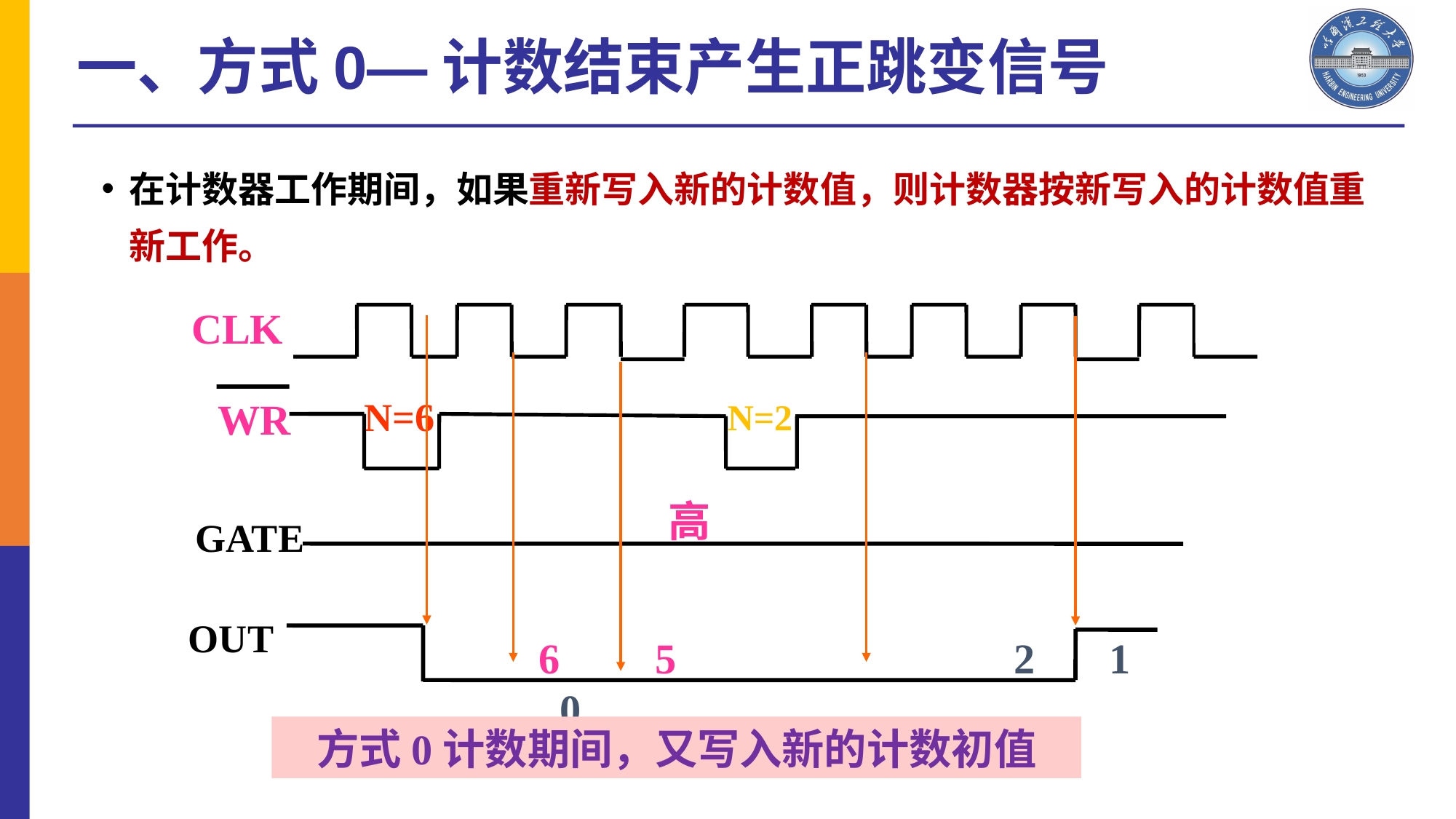

一、方式0—计数结束产生正跳变信号
在计数器工作期间，如果重新写入新的计数值，则计数器按新写入的计数值重新工作。

CLK

WR

N=6
N=2

高
GATE

OUT

6         5	 	              2       1      0

方式0计数期间，又写入新的计数初值